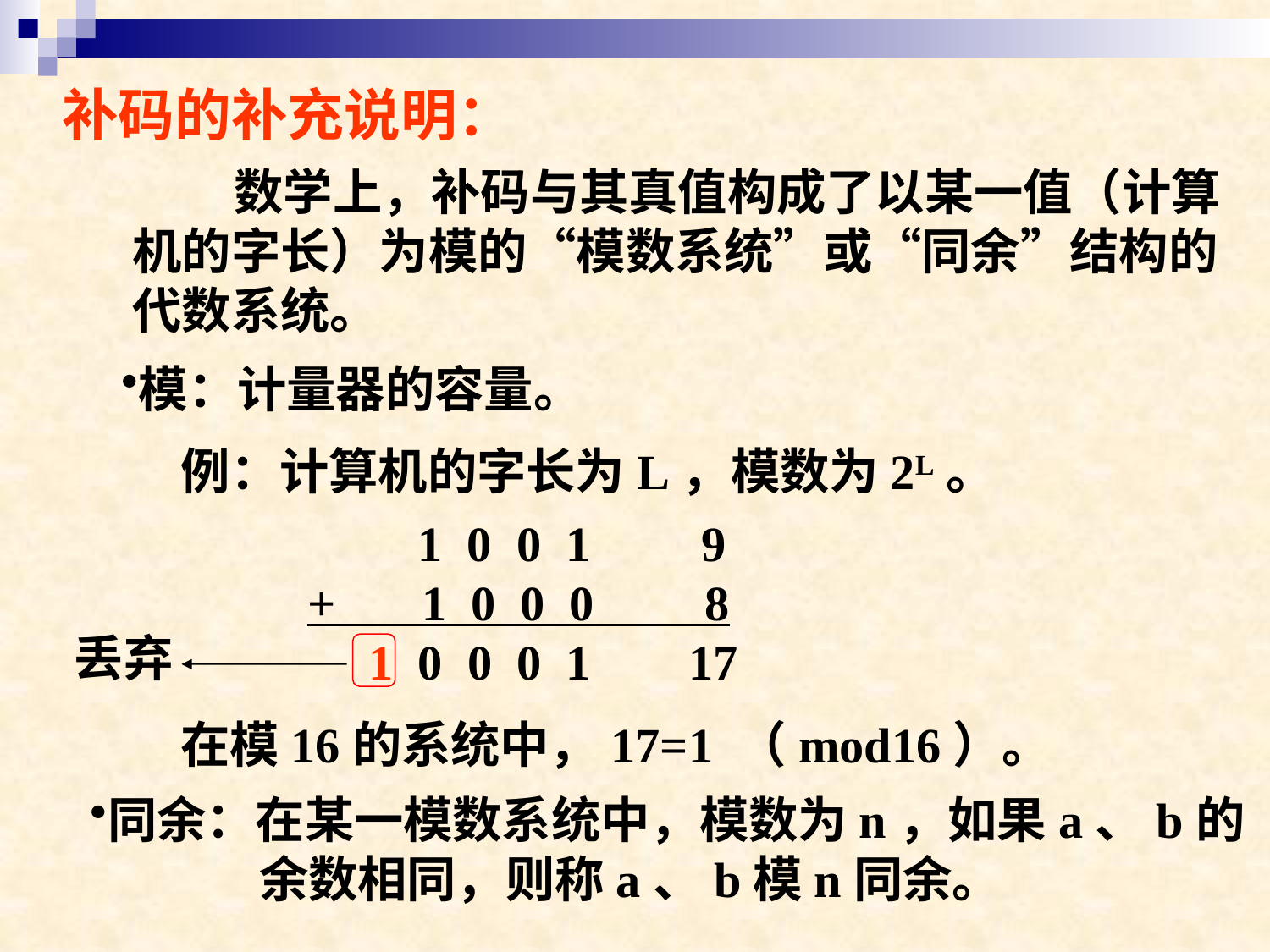

补码的补充说明：
        数学上，补码与其真值构成了以某一值（计算机的字长）为模的“模数系统”或“同余”结构的代数系统。

模：计量器的容量。
例：计算机的字长为L，模数为2L。
         1  0  0  1         9
+       1  0  0  0         8
     1  0  0  0  1        17

丢弃

  在模16的系统中，17=1 （mod16）。
同余：在某一模数系统中，模数为n，如果a、b的
              余数相同，则称a、b模n同余。